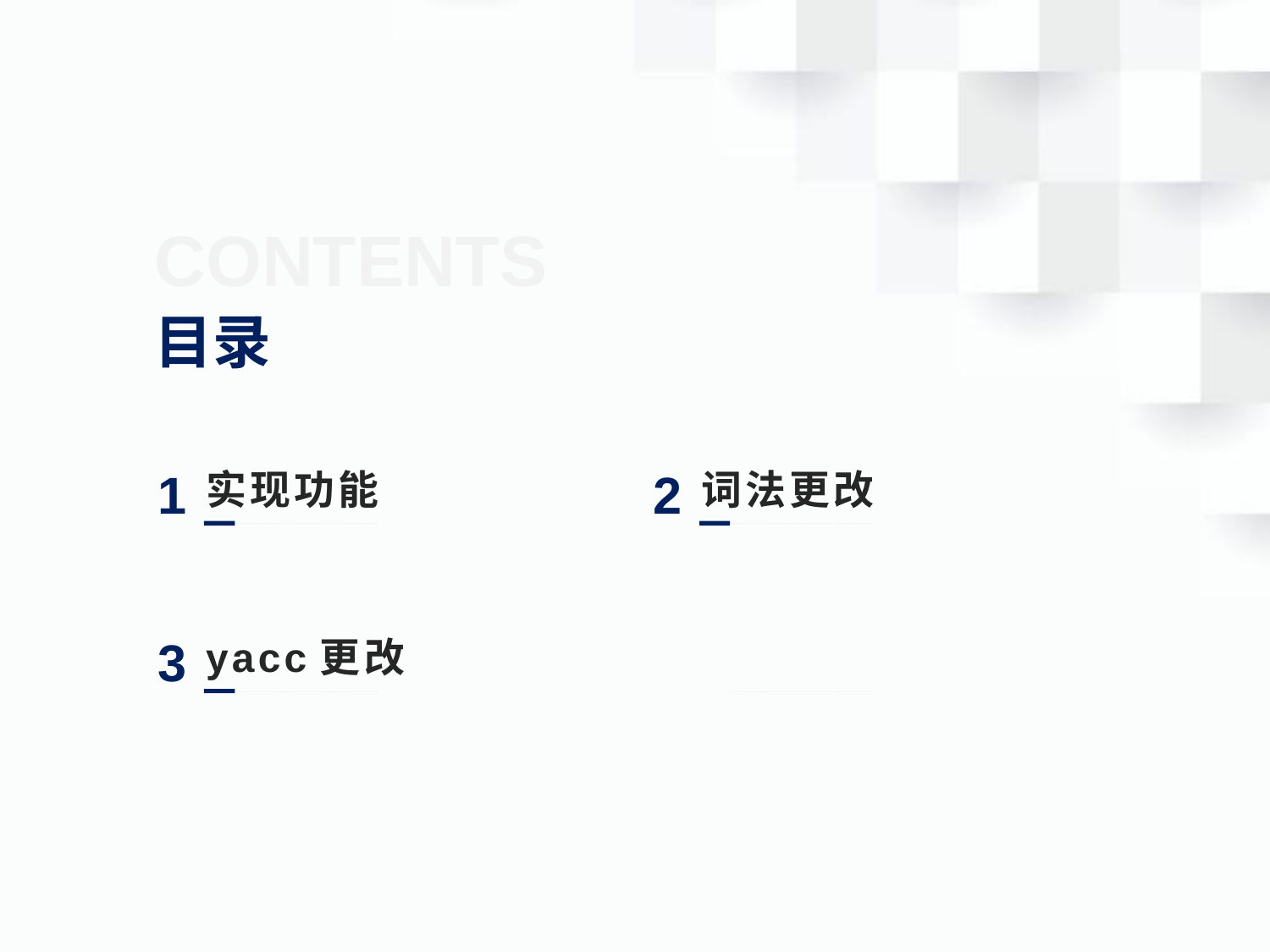

CONTENTS
目录
实现功能
词法更改
1
2

yacc更改
3